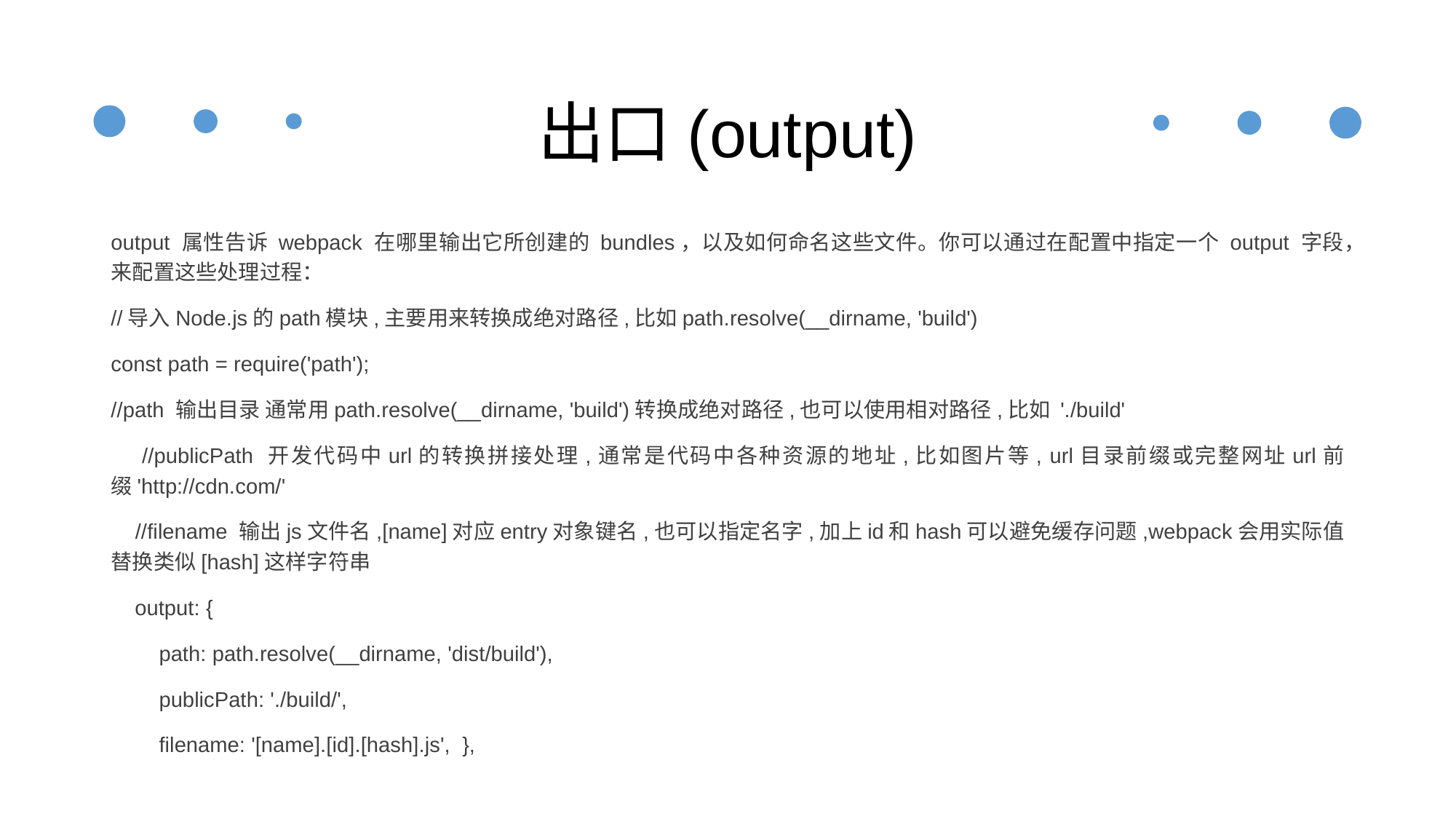

# 出口(output)
output 属性告诉 webpack 在哪里输出它所创建的 bundles，以及如何命名这些文件。你可以通过在配置中指定一个 output 字段，来配置这些处理过程：
//导入Node.js的path模块,主要用来转换成绝对路径,比如path.resolve(__dirname, 'build')
const path = require('path');
//path 输出目录 通常用path.resolve(__dirname, 'build')转换成绝对路径,也可以使用相对路径,比如 './build'
    //publicPath 开发代码中url的转换拼接处理,通常是代码中各种资源的地址,比如图片等, url目录前缀或完整网址url前缀'http://cdn.com/'
    //filename 输出js文件名,[name]对应entry对象键名,也可以指定名字,加上id和hash可以避免缓存问题,webpack会用实际值替换类似[hash]这样字符串
    output: {
        path: path.resolve(__dirname, 'dist/build'),
        publicPath: './build/',
        filename: '[name].[id].[hash].js',  },